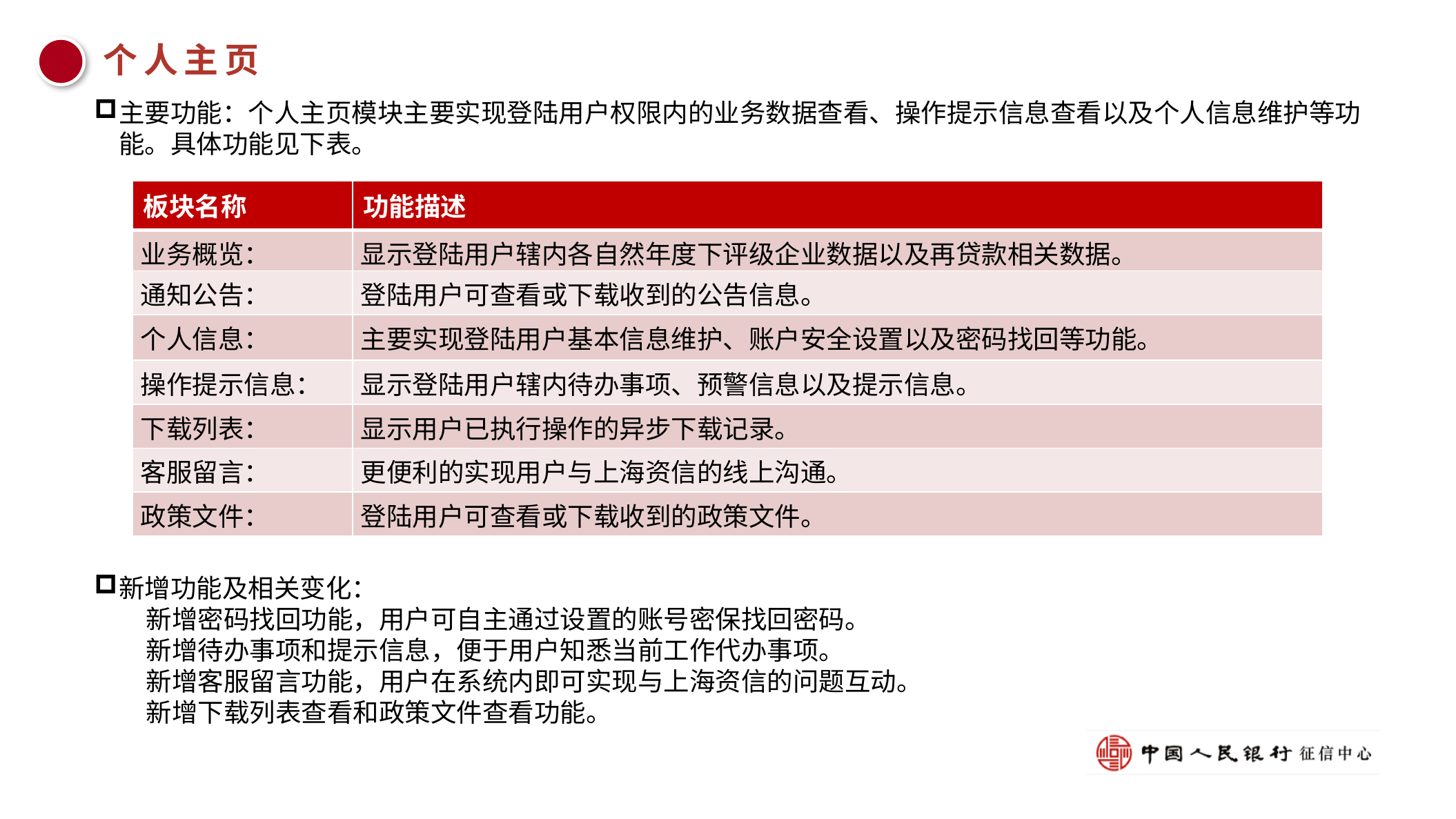

个人主页
主要功能：个人主页模块主要实现登陆用户权限内的业务数据查看、操作提示信息查看以及个人信息维护等功能。具体功能见下表。

新增功能及相关变化：
新增密码找回功能，用户可自主通过设置的账号密保找回密码。
新增待办事项和提示信息，便于用户知悉当前工作代办事项。
新增客服留言功能，用户在系统内即可实现与上海资信的问题互动。
新增下载列表查看和政策文件查看功能。
| 板块名称 | 功能描述 |
| --- | --- |
| 业务概览： | 显示登陆用户辖内各自然年度下评级企业数据以及再贷款相关数据。 |
| 通知公告： | 登陆用户可查看或下载收到的公告信息。 |
| 个人信息： | 主要实现登陆用户基本信息维护、账户安全设置以及密码找回等功能。 |
| 操作提示信息： | 显示登陆用户辖内待办事项、预警信息以及提示信息。 |
| 下载列表： | 显示用户已执行操作的异步下载记录。 |
| 客服留言： | 更便利的实现用户与上海资信的线上沟通。 |
| 政策文件： | 登陆用户可查看或下载收到的政策文件。 |